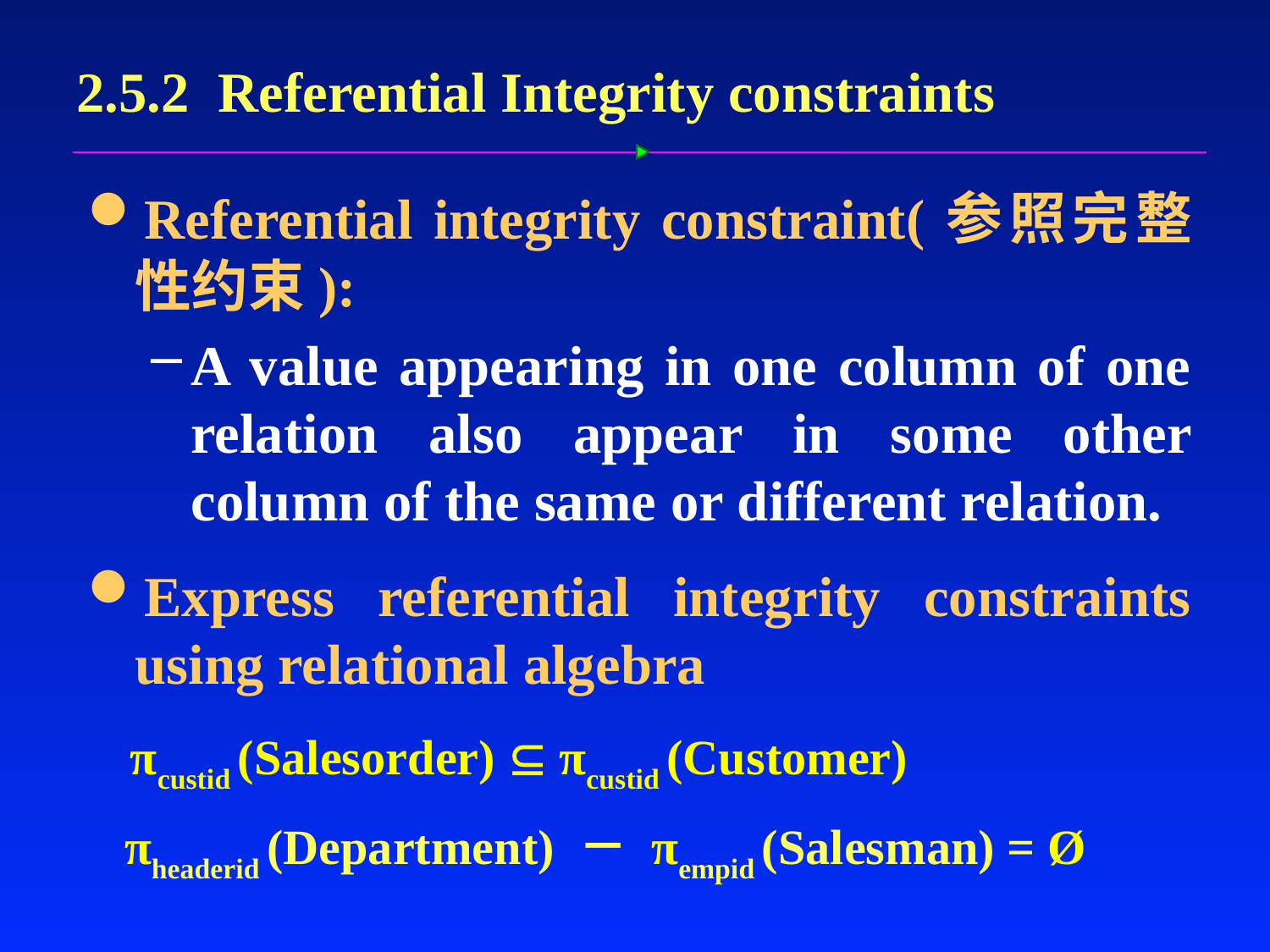

# 2.5.2  Referential Integrity constraints

Referential integrity constraint(参照完整性约束):
A value appearing in one column of one relation also appear in some other column of the same or different relation.
Express referential integrity constraints using relational algebra
   πcustid (Salesorder) ⊆ πcustid (Customer)
   πheaderid (Department) － πempid (Salesman) = Ø